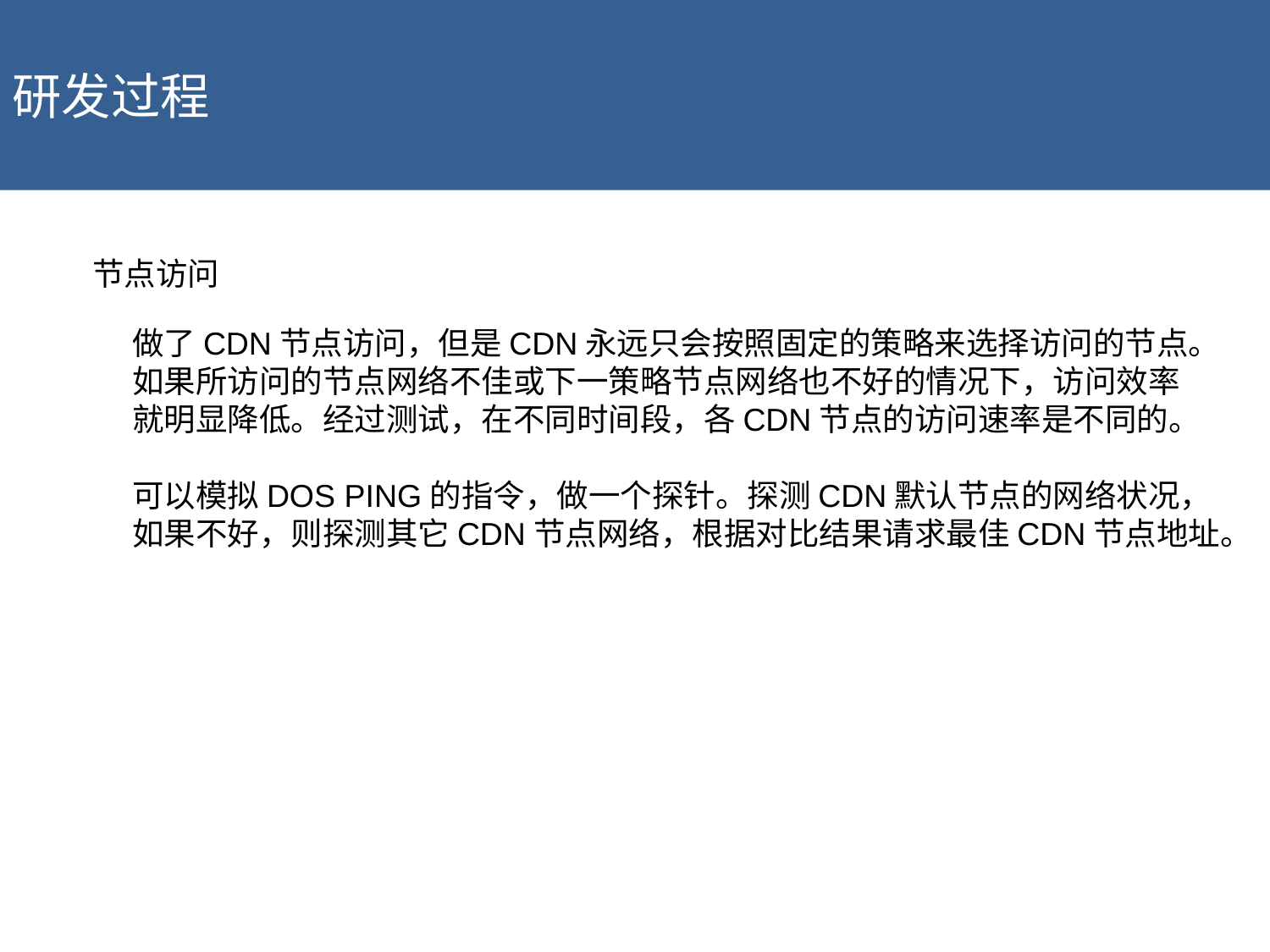

研发过程

节点访问
点击添加文本
做了CDN节点访问，但是CDN永远只会按照固定的策略来选择访问的节点。
如果所访问的节点网络不佳或下一策略节点网络也不好的情况下，访问效率
就明显降低。经过测试，在不同时间段，各CDN节点的访问速率是不同的。

可以模拟DOS PING的指令，做一个探针。探测CDN默认节点的网络状况，
如果不好，则探测其它CDN节点网络，根据对比结果请求最佳CDN节点地址。

点击添加文本
点击添加文本
点击添加文本